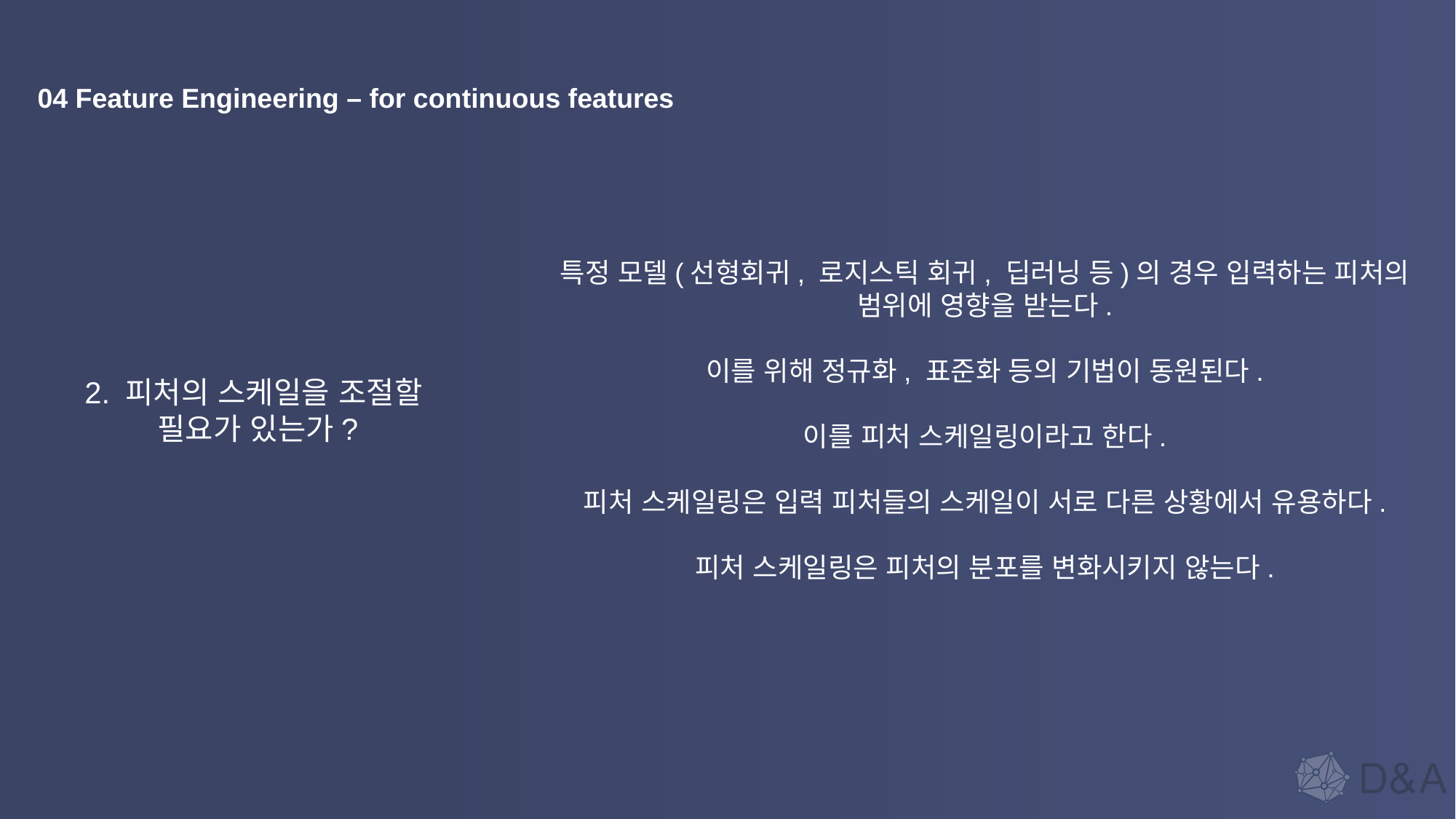

04 Feature Engineering – for continuous features

2. 피처의 스케일을 조절할
필요가 있는가?
특정 모델(선형회귀, 로지스틱 회귀, 딥러닝 등)의 경우 입력하는 피처의 범위에 영향을 받는다.

이를 위해 정규화, 표준화 등의 기법이 동원된다.

이를 피처 스케일링이라고 한다.

피처 스케일링은 입력 피처들의 스케일이 서로 다른 상황에서 유용하다.

피처 스케일링은 피처의 분포를 변화시키지 않는다.